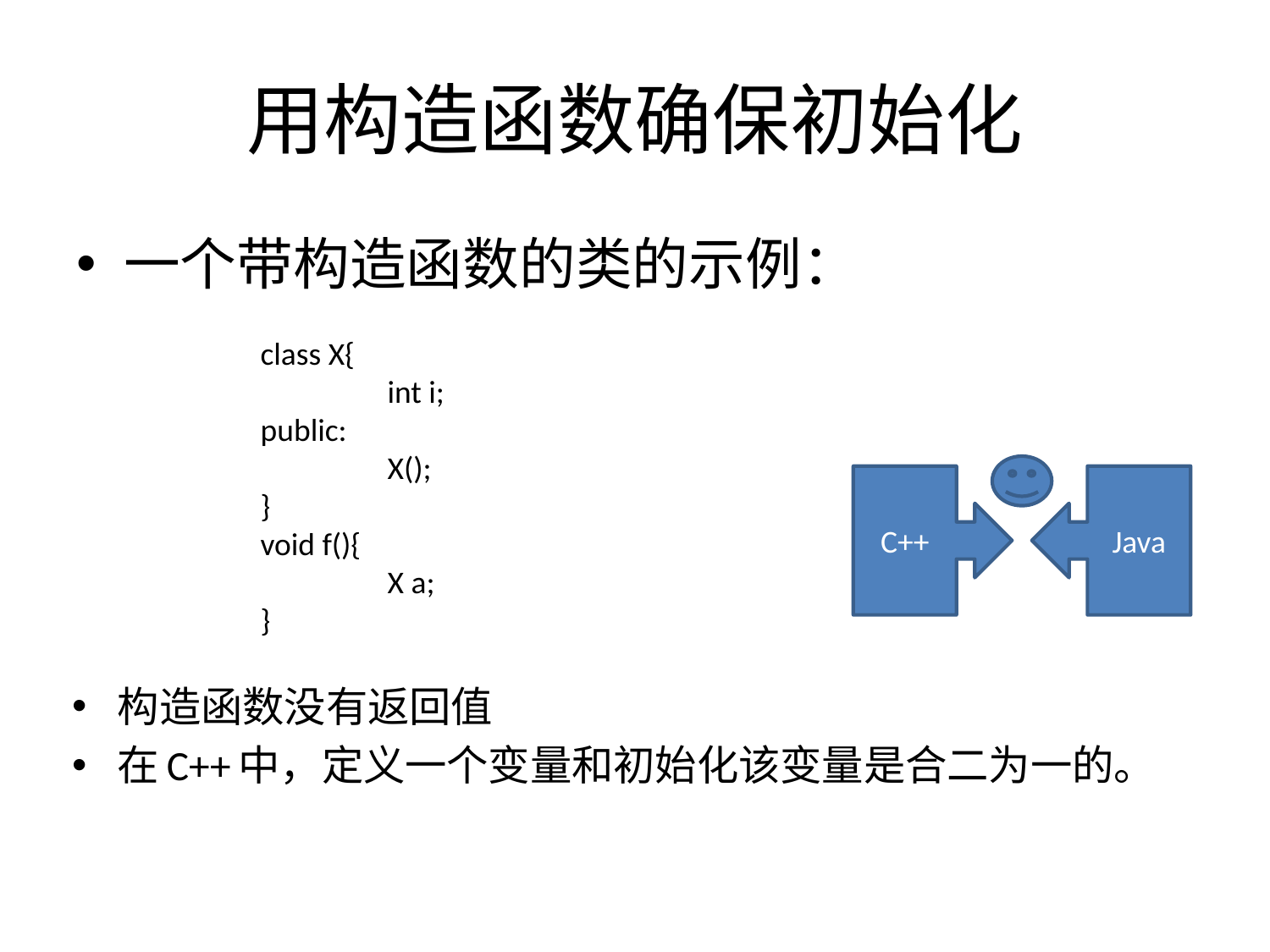

# 用构造函数确保初始化
一个带构造函数的类的示例：
class X{
	int i;
public:
	X();
}
void f(){
	X a;
}

C++
Java
构造函数没有返回值
在C++中，定义一个变量和初始化该变量是合二为一的。